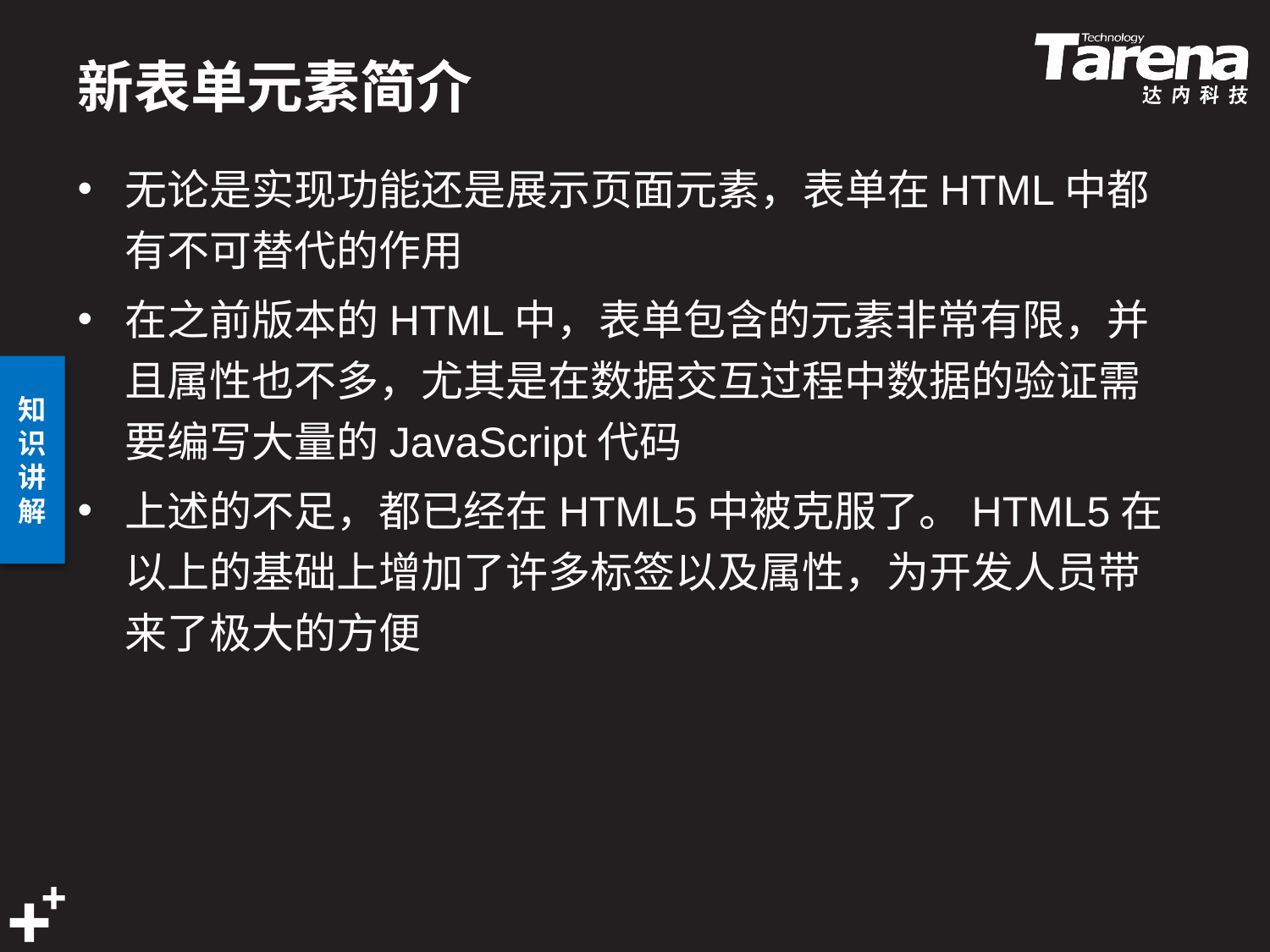

# 新表单元素简介
无论是实现功能还是展示页面元素，表单在HTML中都有不可替代的作用
在之前版本的HTML中，表单包含的元素非常有限，并且属性也不多，尤其是在数据交互过程中数据的验证需要编写大量的JavaScript代码
上述的不足，都已经在HTML5中被克服了。HTML5在以上的基础上增加了许多标签以及属性，为开发人员带来了极大的方便